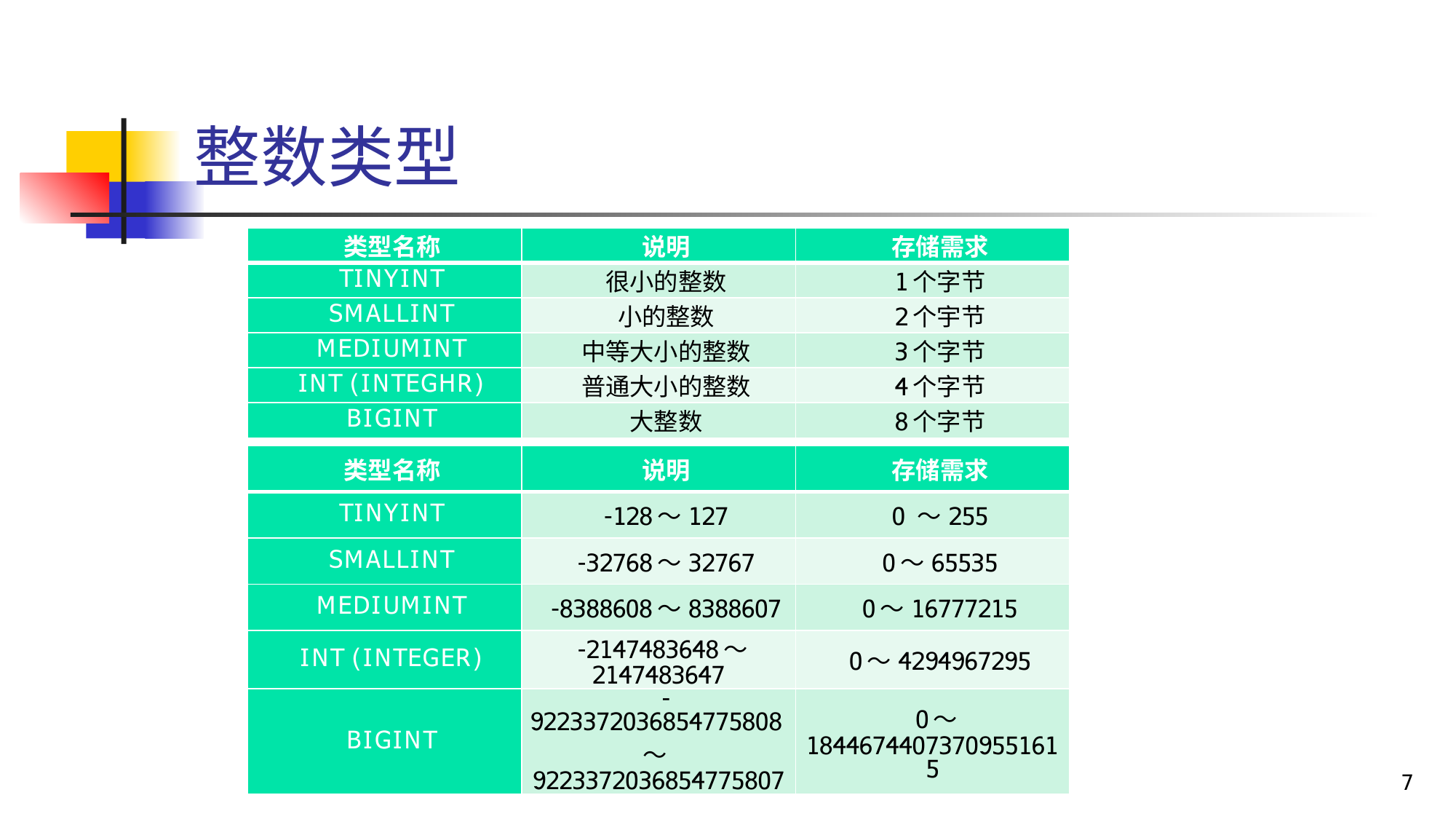

# 整数类型
| 类型名称 | 说明 | 存储需求 |
| --- | --- | --- |
| TINYINT | 很小的整数 | 1个字节 |
| SMALLINT | 小的整数 | 2个宇节 |
| MEDIUMINT | 中等大小的整数 | 3个字节 |
| INT (INTEGHR) | 普通大小的整数 | 4个字节 |
| BIGINT | 大整数 | 8个字节 |
| 类型名称 | 说明 | 存储需求 |
| --- | --- | --- |
| TINYINT | -128〜127 | 0 〜255 |
| SMALLINT | -32768〜32767 | 0〜65535 |
| MEDIUMINT | -8388608〜8388607 | 0〜16777215 |
| INT (INTEGER) | -2147483648〜2147483647 | 0〜4294967295 |
| BIGINT | -9223372036854775808〜9223372036854775807 | 0〜18446744073709551615 |
7